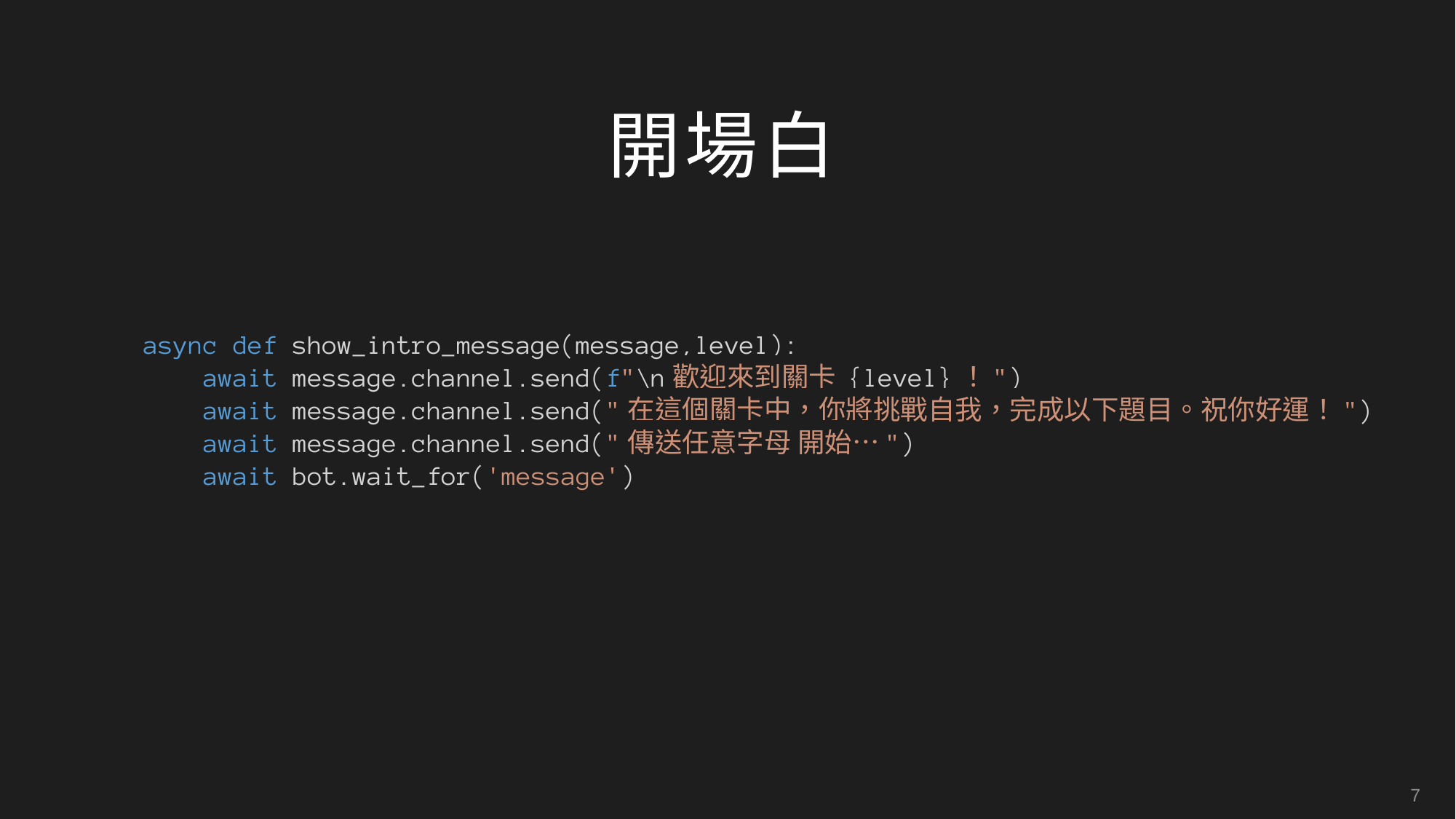

# 開場白
async def show_intro_message(message,level):
    await message.channel.send(f"\n歡迎來到關卡 {level}！")
    await message.channel.send("在這個關卡中，你將挑戰自我，完成以下題目。祝你好運！")
    await message.channel.send("傳送任意字母 開始…")
    await bot.wait_for('message')
7